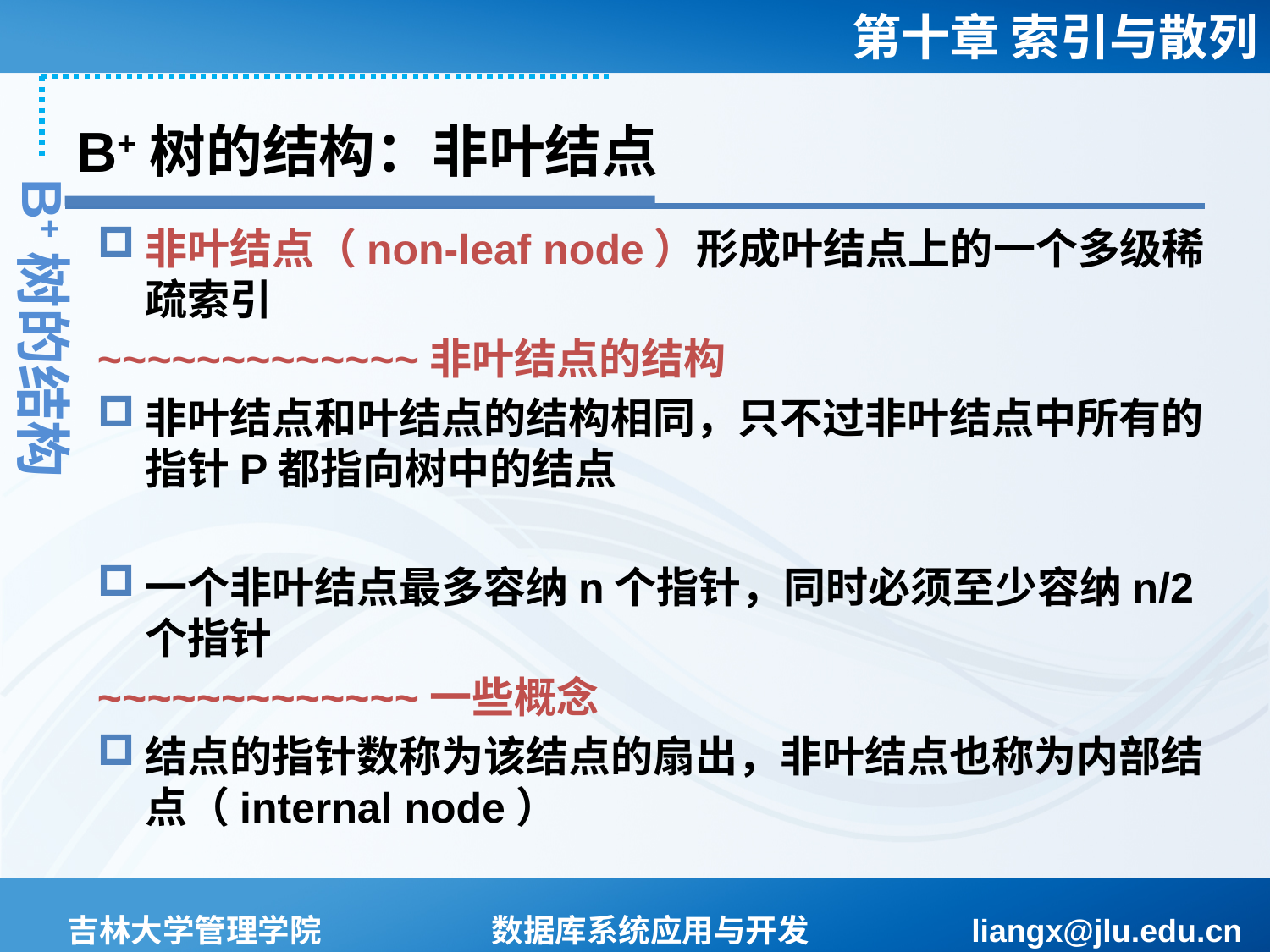

# B+树的结构：非叶结点
B+树的结构
非叶结点（non-leaf node）形成叶结点上的一个多级稀疏索引
~~~~~~~~~~~~~非叶结点的结构
非叶结点和叶结点的结构相同，只不过非叶结点中所有的指针P都指向树中的结点

一个非叶结点最多容纳n个指针，同时必须至少容纳n/2个指针
~~~~~~~~~~~~~一些概念
结点的指针数称为该结点的扇出，非叶结点也称为内部结点（internal node）